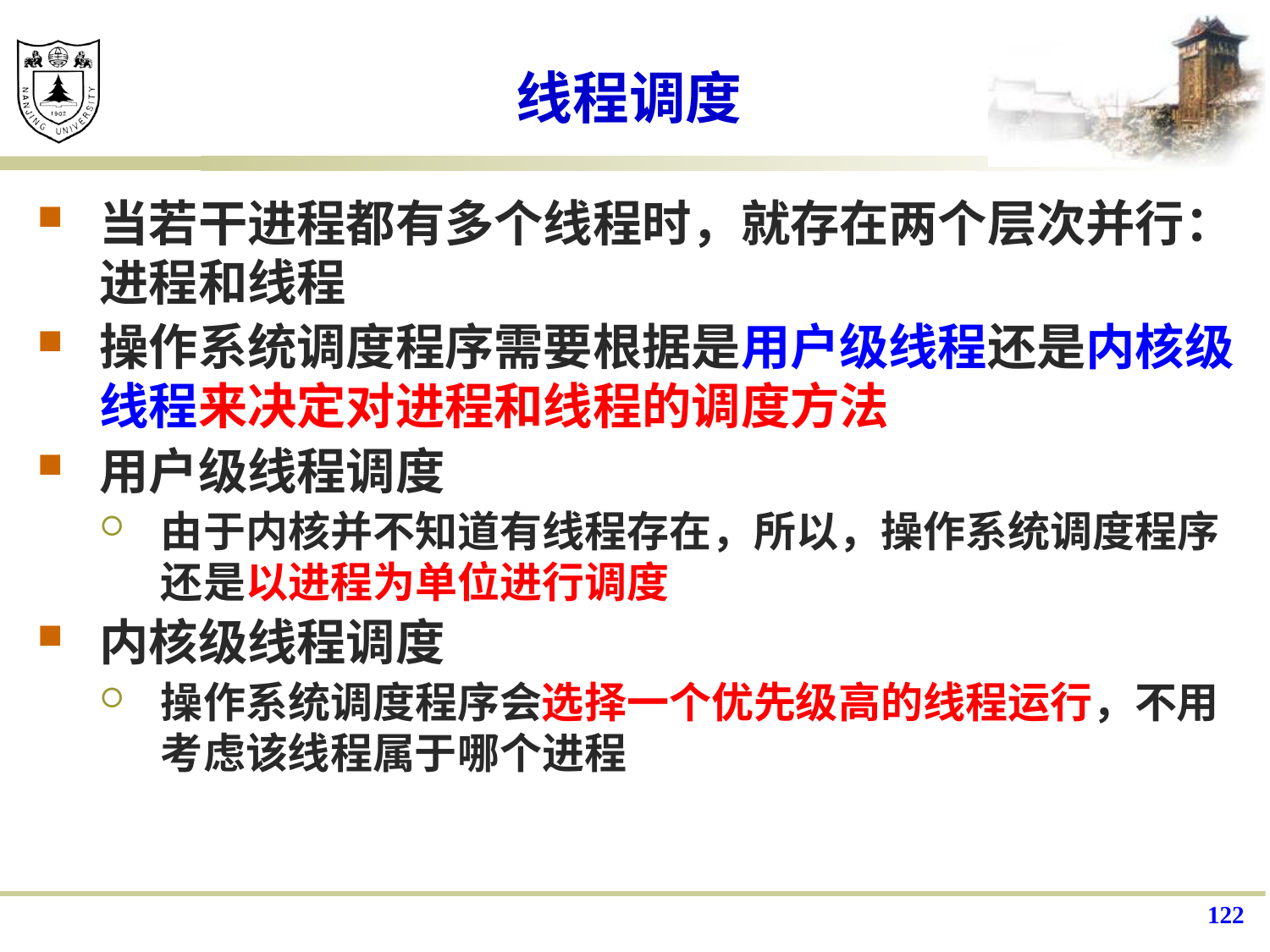

线程调度
当若干进程都有多个线程时，就存在两个层次并行：进程和线程
操作系统调度程序需要根据是用户级线程还是内核级线程来决定对进程和线程的调度方法
用户级线程调度
由于内核并不知道有线程存在，所以，操作系统调度程序还是以进程为单位进行调度
内核级线程调度
操作系统调度程序会选择一个优先级高的线程运行，不用考虑该线程属于哪个进程

122